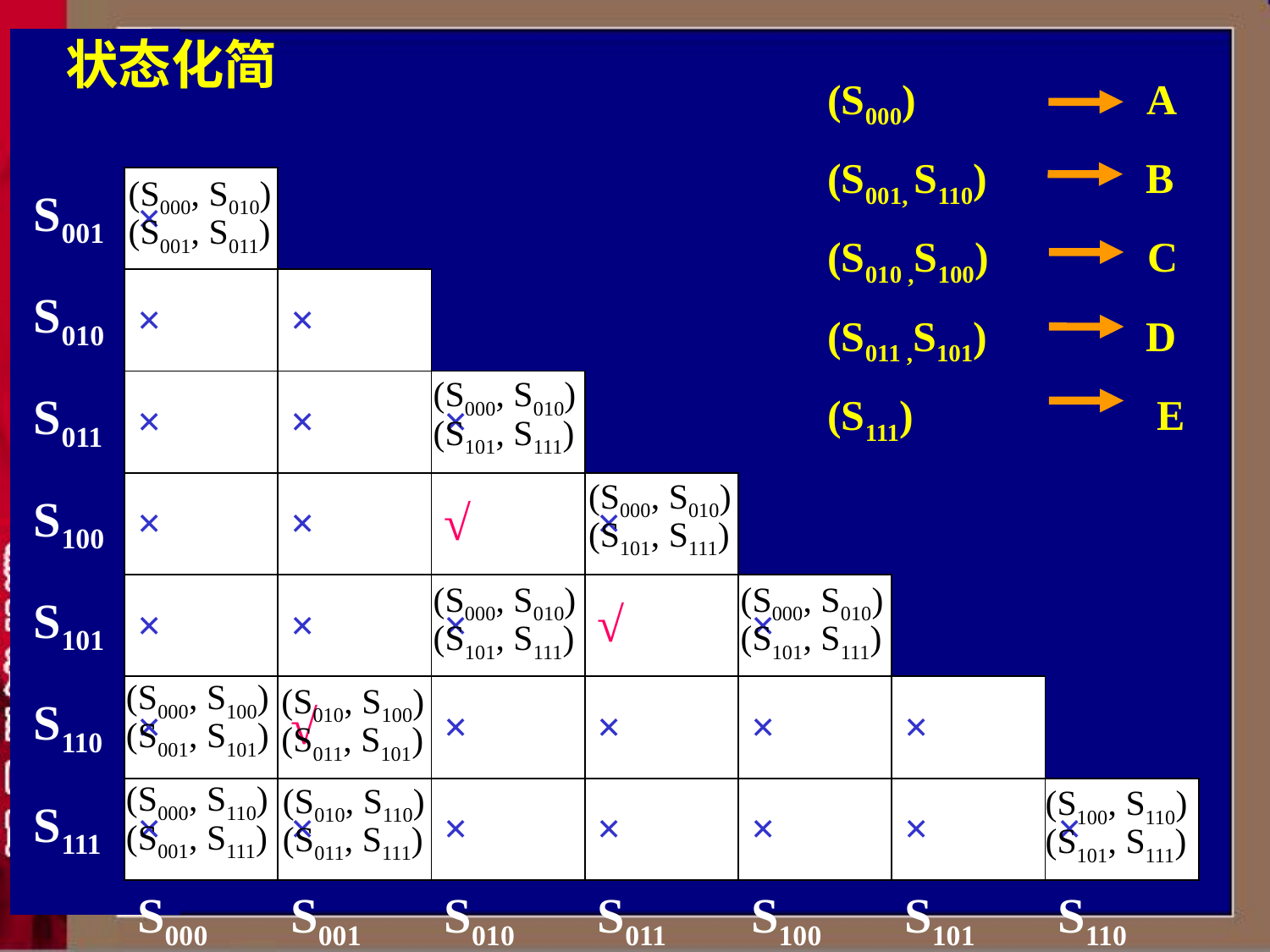

# 状态化简
(S000)                      A
(S001, S110)               B
(S010 ,S100)               C
(S011 ,S101)               D
(S111)                       E

(S000, S010)
(S001, S011)
| S001 | × |  |  |  |  |  |  |
| --- | --- | --- | --- | --- | --- | --- | --- |
| S010 | × | × |  |  |  |  |  |
| S011 | × | × | × |  |  |  |  |
| S100 | × | × | √ | × |  |  |  |
| S101 | × | × | × | √ | × |  |  |
| S110 | × | √ | × | × | × | × |  |
| S111 | × | × | × | × | × | × | × |
|  | S000 | S001 | S010 | S011 | S100 | S101 | S110 |
(S000, S010)
(S101, S111)
(S000, S010)
(S101, S111)
(S000, S010)
(S101, S111)
(S000, S010)
(S101, S111)
(S000, S100)
(S001, S101)
(S010, S100)
(S011, S101)
(S000, S110)
(S001, S111)
(S010, S110)
(S011, S111)
(S100, S110)
(S101, S111)